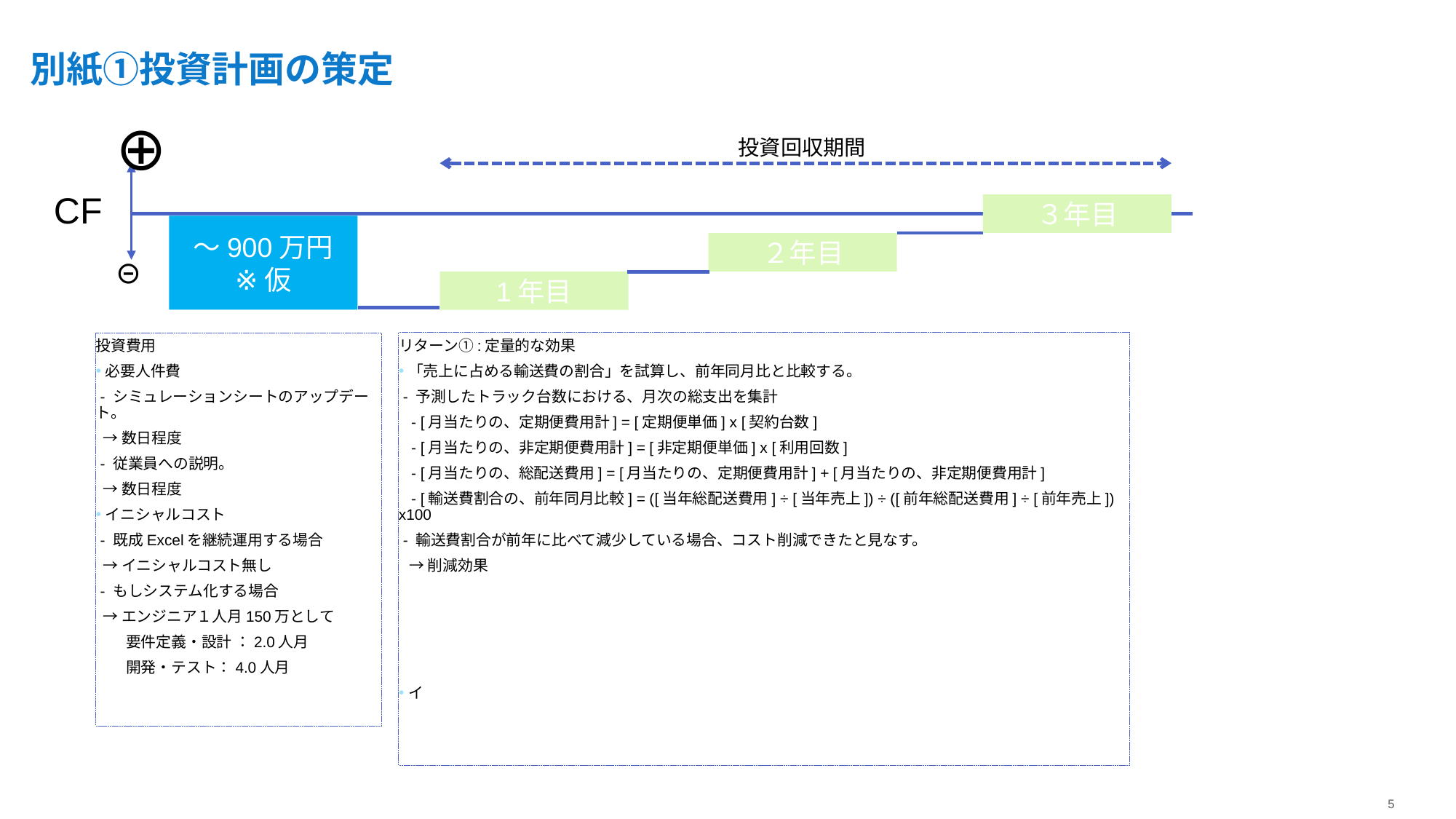

別紙①投資計画の策定
⊕
投資回収期間
CF
３年目
～900万円
※仮
２年目
⊝
1年目
投資費用
必要人件費
 - シミュレーションシートのアップデート。
  →数日程度
 - 従業員への説明。
  →数日程度
イニシャルコスト
 - 既成Excelを継続運用する場合
  →イニシャルコスト無し
 - もしシステム化する場合
  →エンジニア１人月150万として
　　要件定義・設計 ：2.0人月
　　開発・テスト：4.0人月
リターン①:定量的な効果
「売上に占める輸送費の割合」を試算し、前年同月比と比較する。
 - 予測したトラック台数における、月次の総支出を集計
   - [月当たりの、定期便費用計] = [定期便単価] x [契約台数]
   - [月当たりの、非定期便費用計] = [非定期便単価] x [利用回数]
   - [月当たりの、総配送費用] = [月当たりの、定期便費用計] + [月当たりの、非定期便費用計]
   - [輸送費割合の、前年同月比較] = ([当年総配送費用] ÷ [当年売上]) ÷ ([前年総配送費用] ÷ [前年売上]) x100
 - 輸送費割合が前年に比べて減少している場合、コスト削減できたと見なす。
   →削減効果

イ